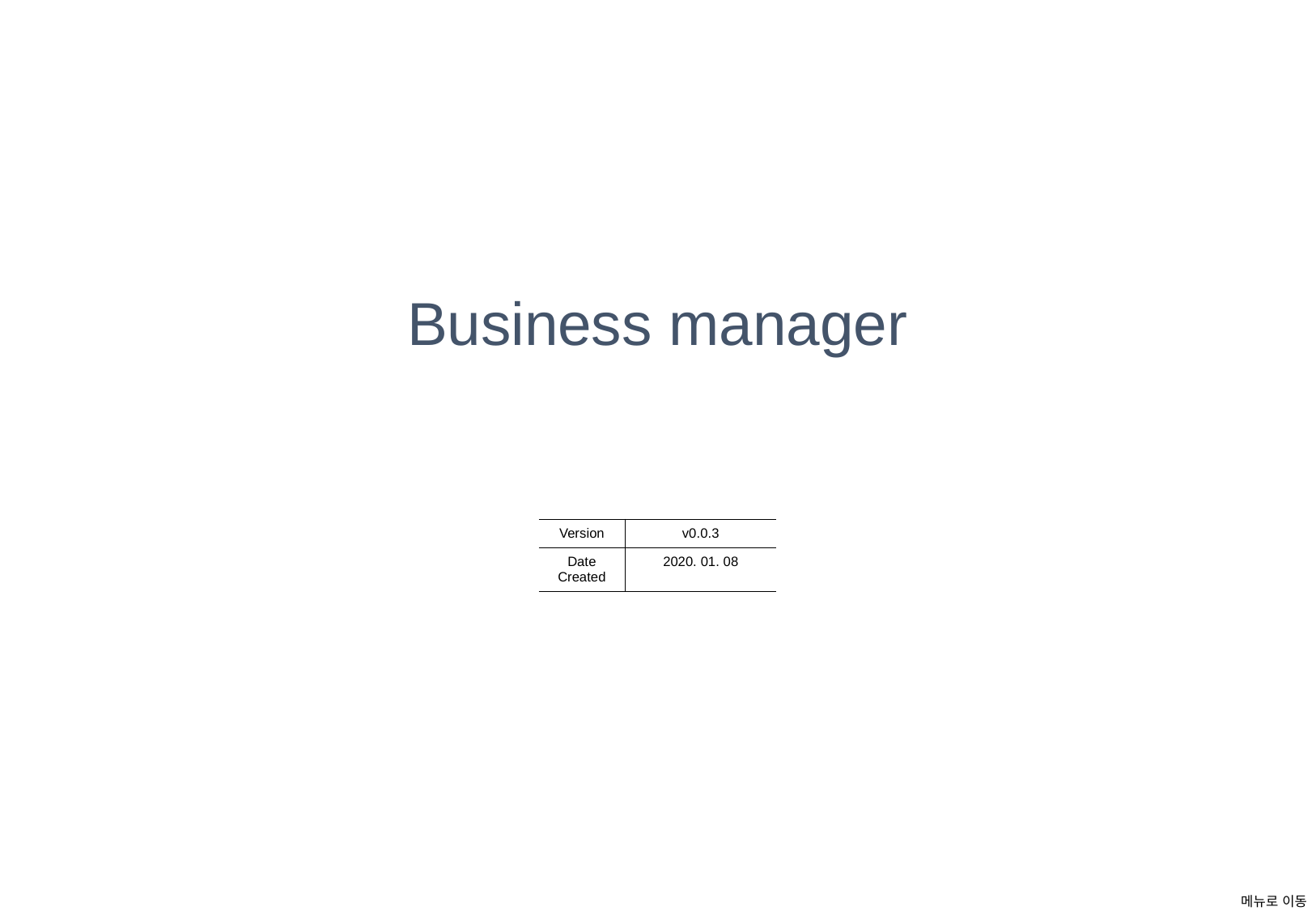

# Business manager
| Version | v0.0.3 |
| --- | --- |
| Date Created | 2020. 01. 08 |
메뉴로 이동